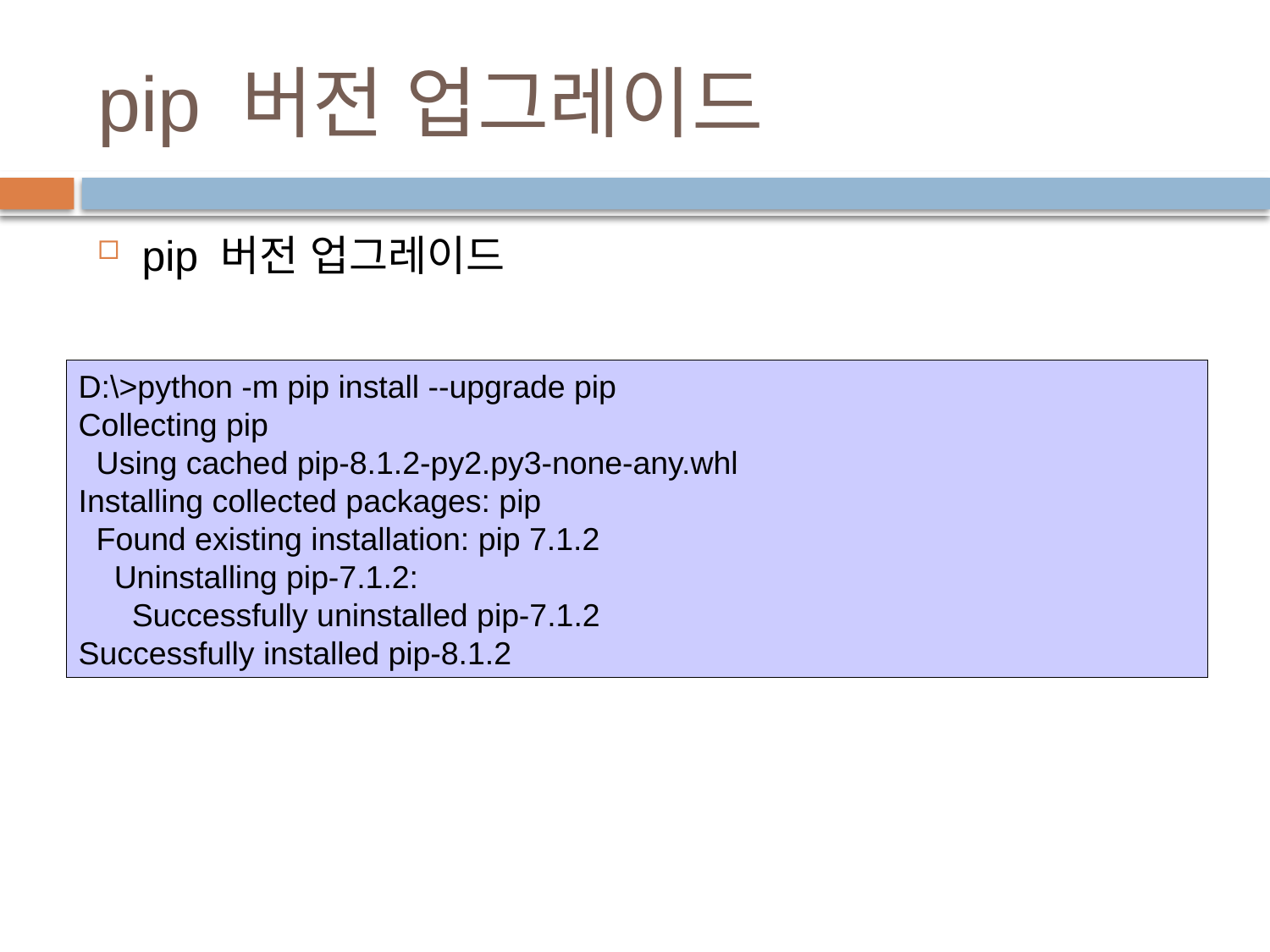

# pip 버전 업그레이드
pip 버전 업그레이드
D:\>python -m pip install --upgrade pip
Collecting pip
  Using cached pip-8.1.2-py2.py3-none-any.whl
Installing collected packages: pip
  Found existing installation: pip 7.1.2
    Uninstalling pip-7.1.2:
      Successfully uninstalled pip-7.1.2
Successfully installed pip-8.1.2